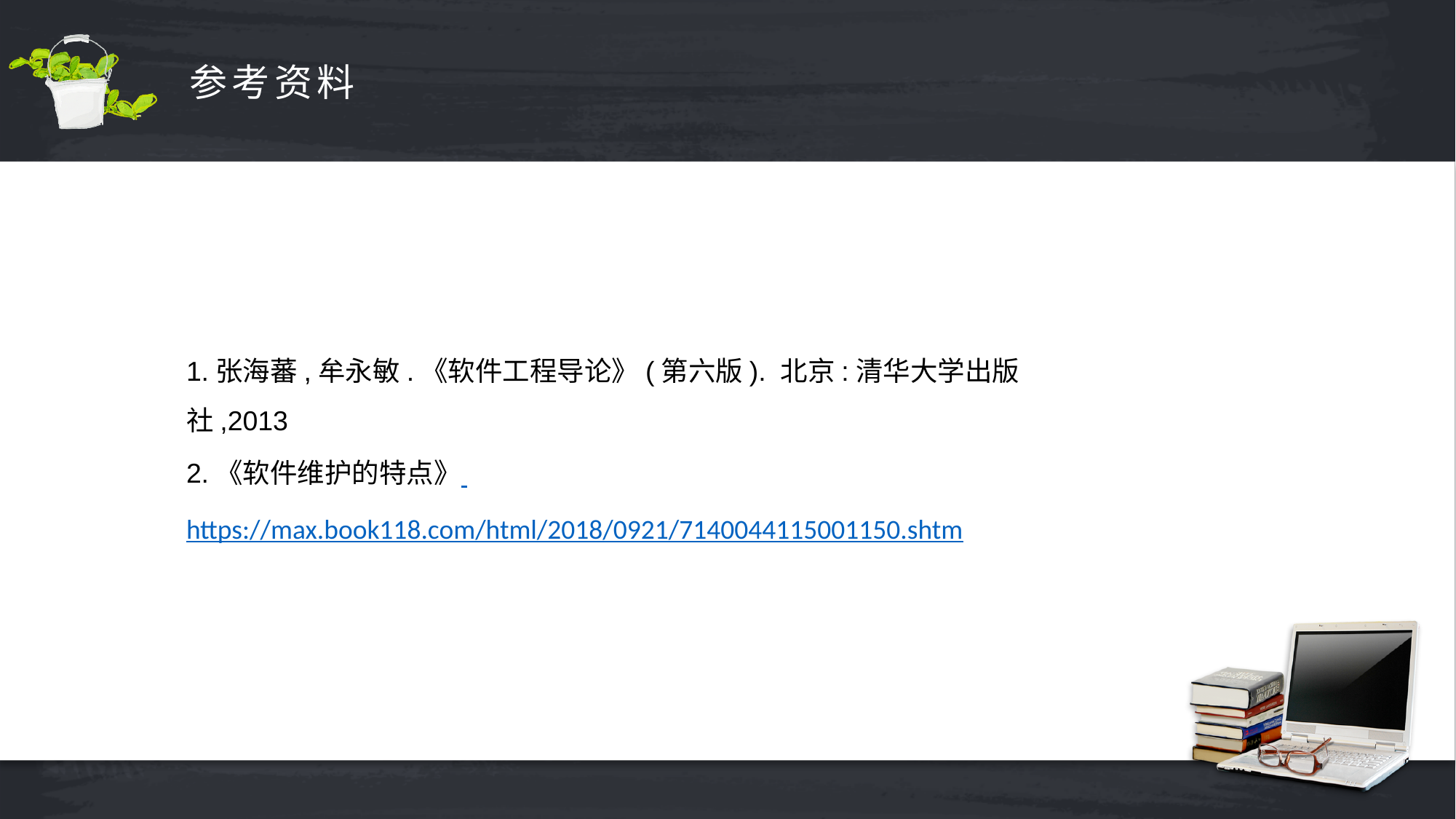

参考资料
1.张海蕃,牟永敏.《软件工程导论》(第六版). 北京:清华大学出版社,2013
2.《软件维护的特点》
https://max.book118.com/html/2018/0921/7140044115001150.shtm